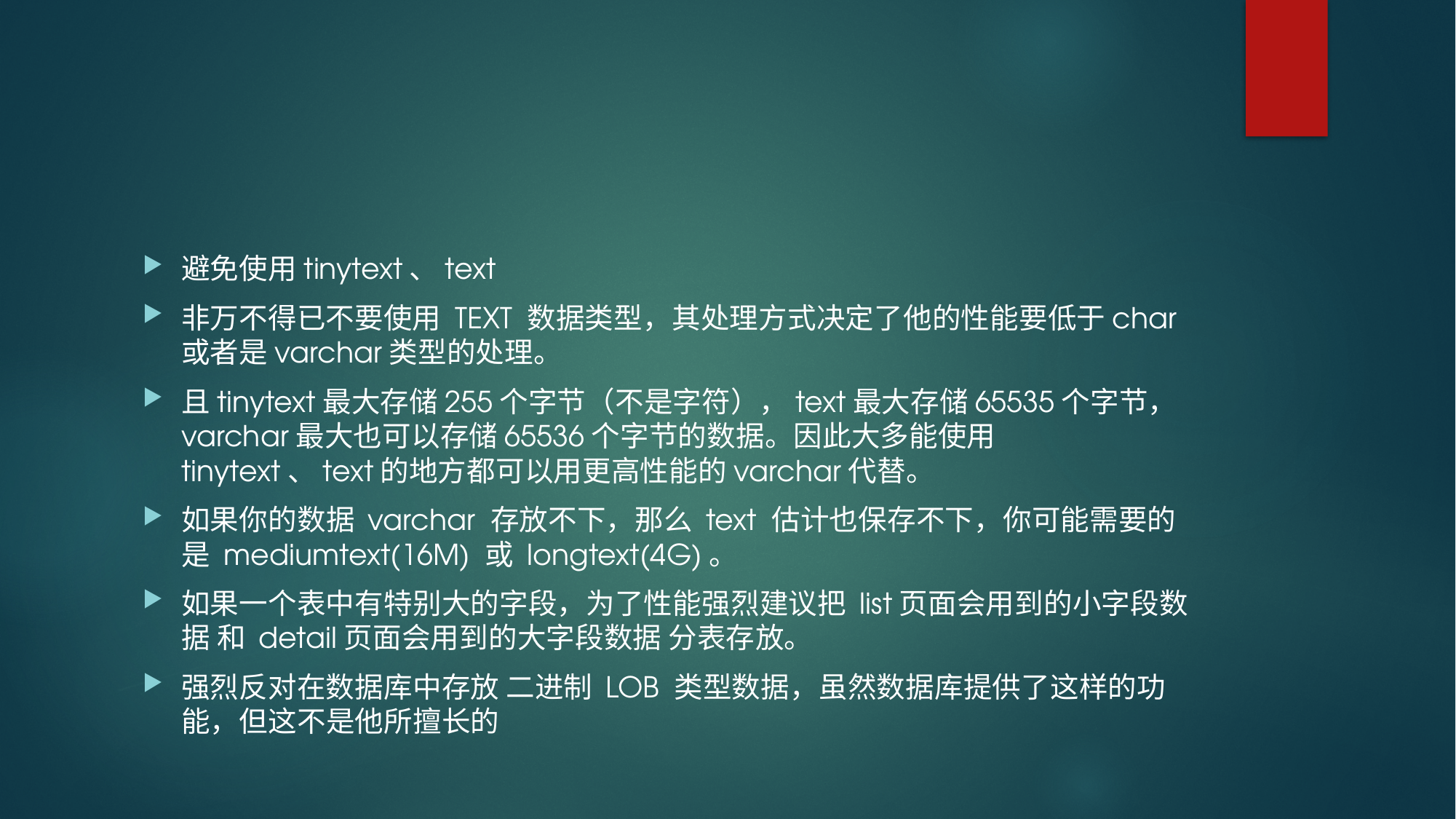

#
避免使用tinytext、text
非万不得已不要使用 TEXT 数据类型，其处理方式决定了他的性能要低于char或者是varchar类型的处理。
且tinytext最大存储255个字节（不是字符），text最大存储65535个字节，varchar最大也可以存储65536个字节的数据。因此大多能使用tinytext、text的地方都可以用更高性能的varchar代替。
如果你的数据 varchar 存放不下，那么 text 估计也保存不下，你可能需要的是 mediumtext(16M) 或 longtext(4G)。
如果一个表中有特别大的字段，为了性能强烈建议把 list页面会用到的小字段数据 和 detail页面会用到的大字段数据 分表存放。
强烈反对在数据库中存放 二进制 LOB 类型数据，虽然数据库提供了这样的功能，但这不是他所擅长的